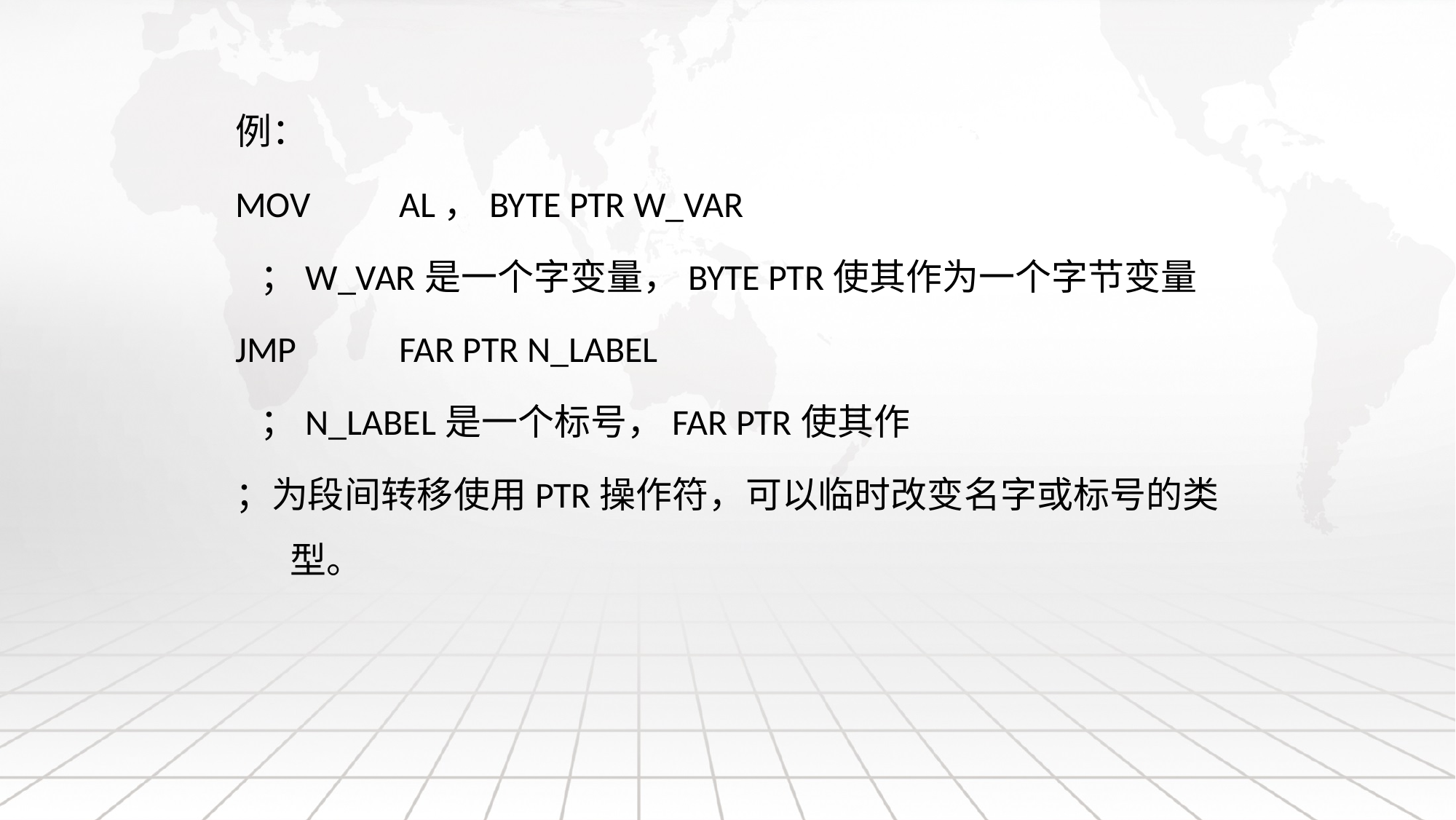

例：
mov	al，byte ptr w_var
  ；w_var是一个字变量，byte ptr使其作为一个字节变量
jmp	far ptr n_label
  ；n_label是一个标号，far ptr使其作
；为段间转移使用PTR操作符，可以临时改变名字或标号的类型。